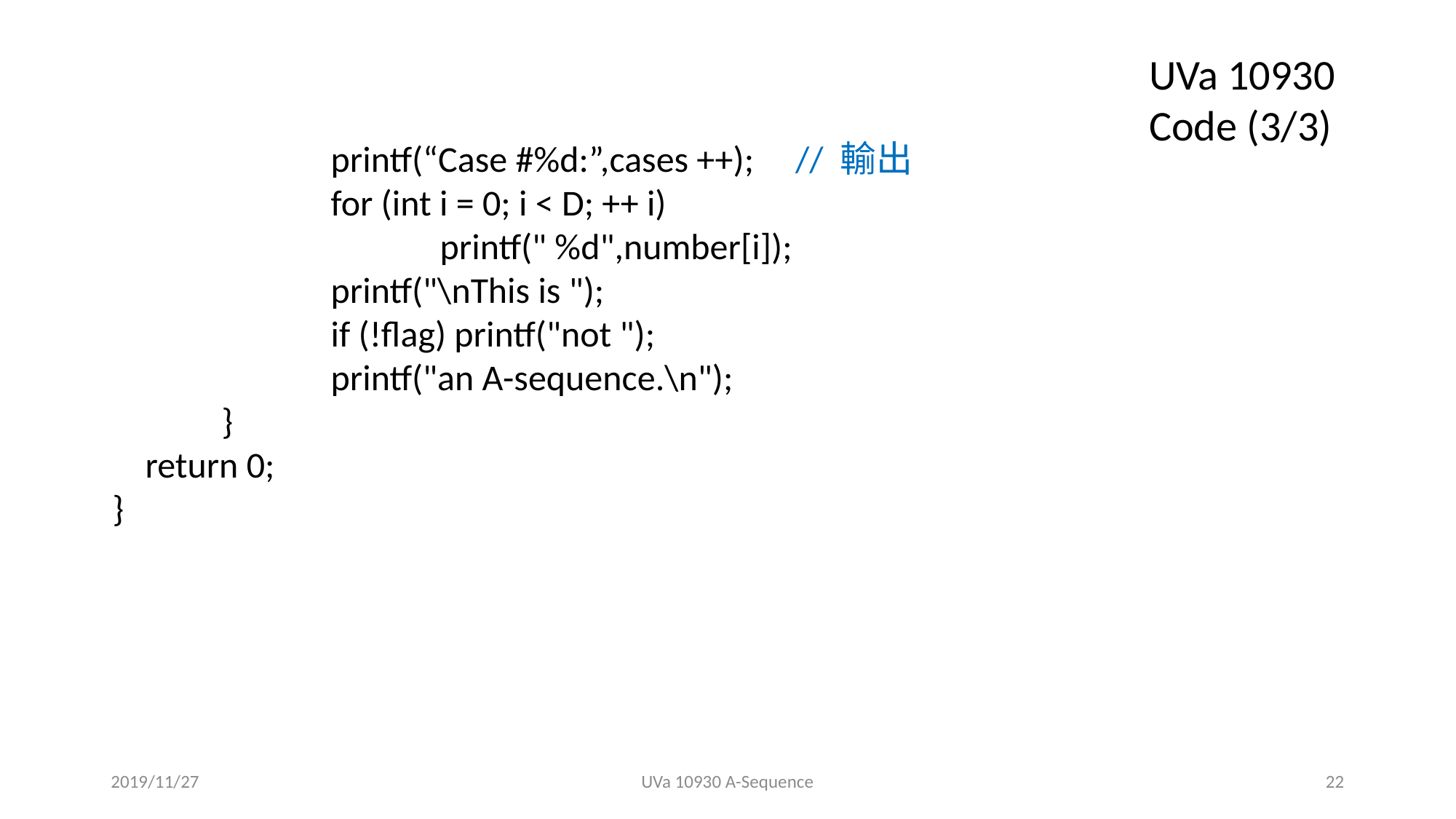

UVa 10930 Code (3/3)
		printf(“Case #%d:”,cases ++);     // 輸出
		for (int i = 0; i < D; ++ i)
			printf(" %d",number[i]);
		printf("\nThis is ");
		if (!flag) printf("not ");
		printf("an A-sequence.\n");
	}
    return 0;
}
2019/11/27
UVa 10930 A-Sequence
22